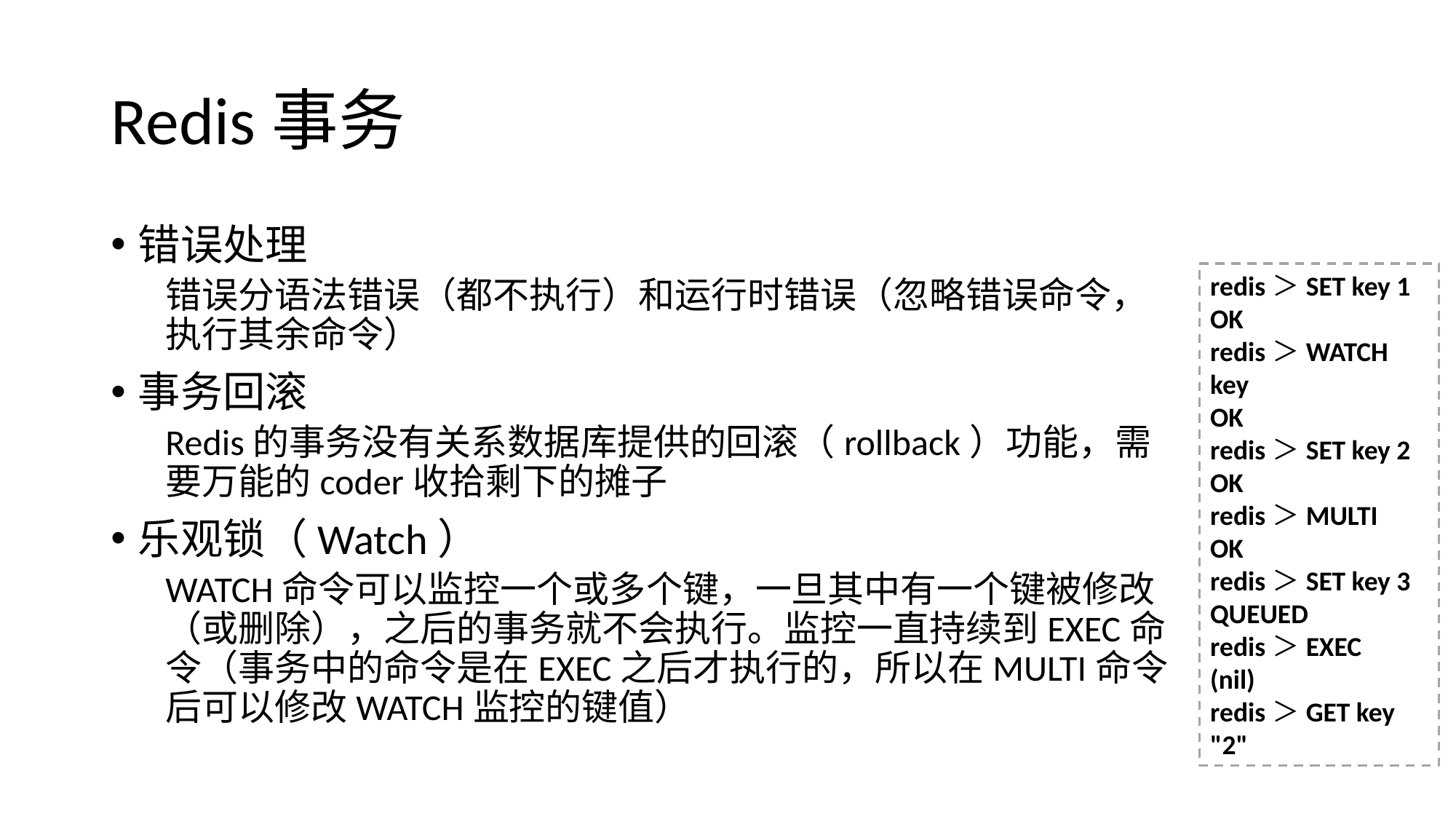

# Redis事务
错误处理
错误分语法错误（都不执行）和运行时错误（忽略错误命令，执行其余命令）
事务回滚
Redis的事务没有关系数据库提供的回滚（rollback）功能，需要万能的coder收拾剩下的摊子
乐观锁（Watch）
WATCH命令可以监控一个或多个键，一旦其中有一个键被修改（或删除），之后的事务就不会执行。监控一直持续到EXEC命令（事务中的命令是在EXEC之后才执行的，所以在MULTI命令后可以修改WATCH监控的键值）
redis＞SET key 1
OK
redis＞WATCH key
OK
redis＞SET key 2
OK
redis＞MULTI
OK
redis＞SET key 3
QUEUED
redis＞EXEC
(nil)
redis＞GET key
"2"